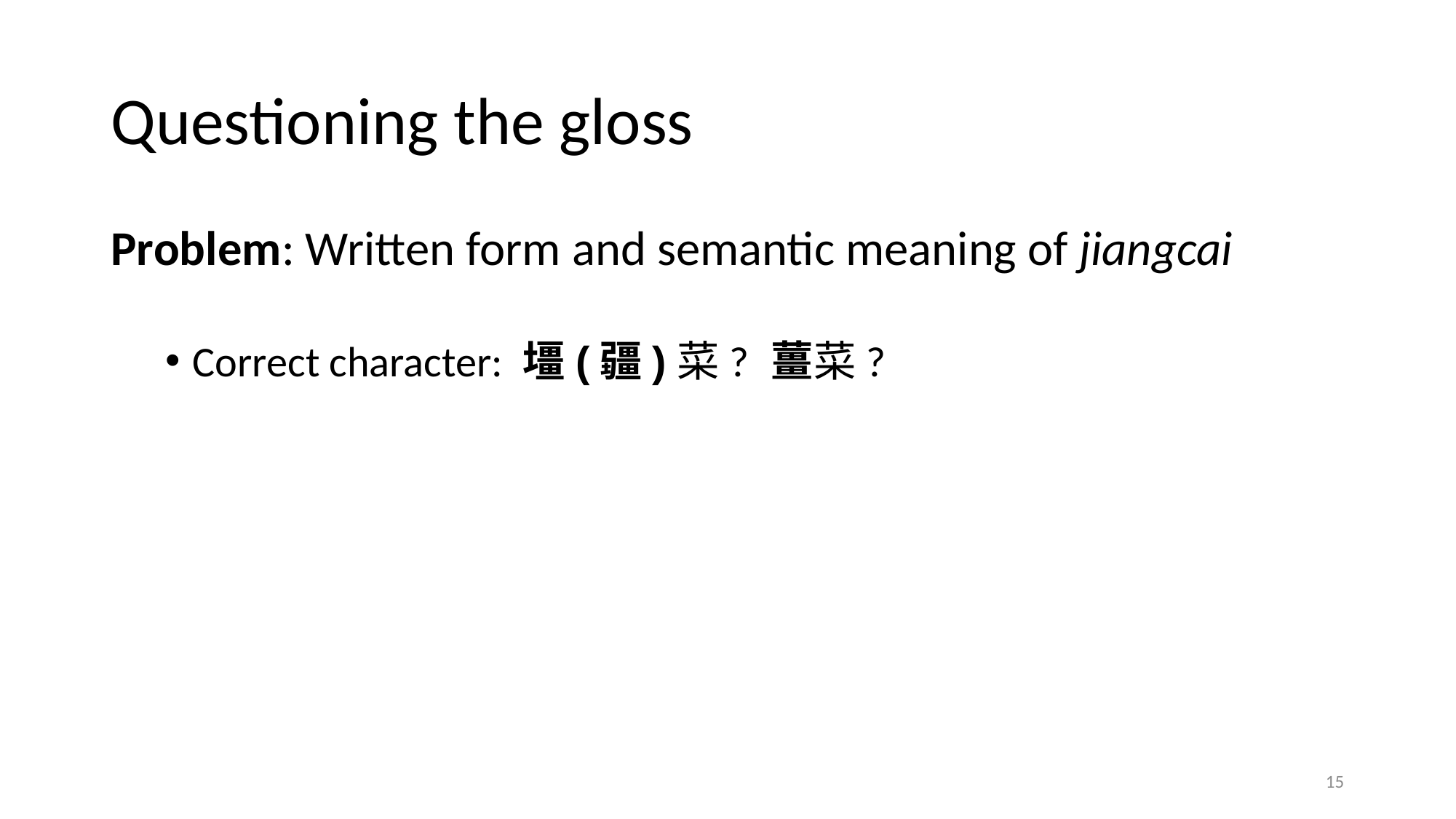

# Questioning the gloss
Problem: Written form and semantic meaning of jiangcai
Correct character: 壃(疆)菜? 薑菜?

15